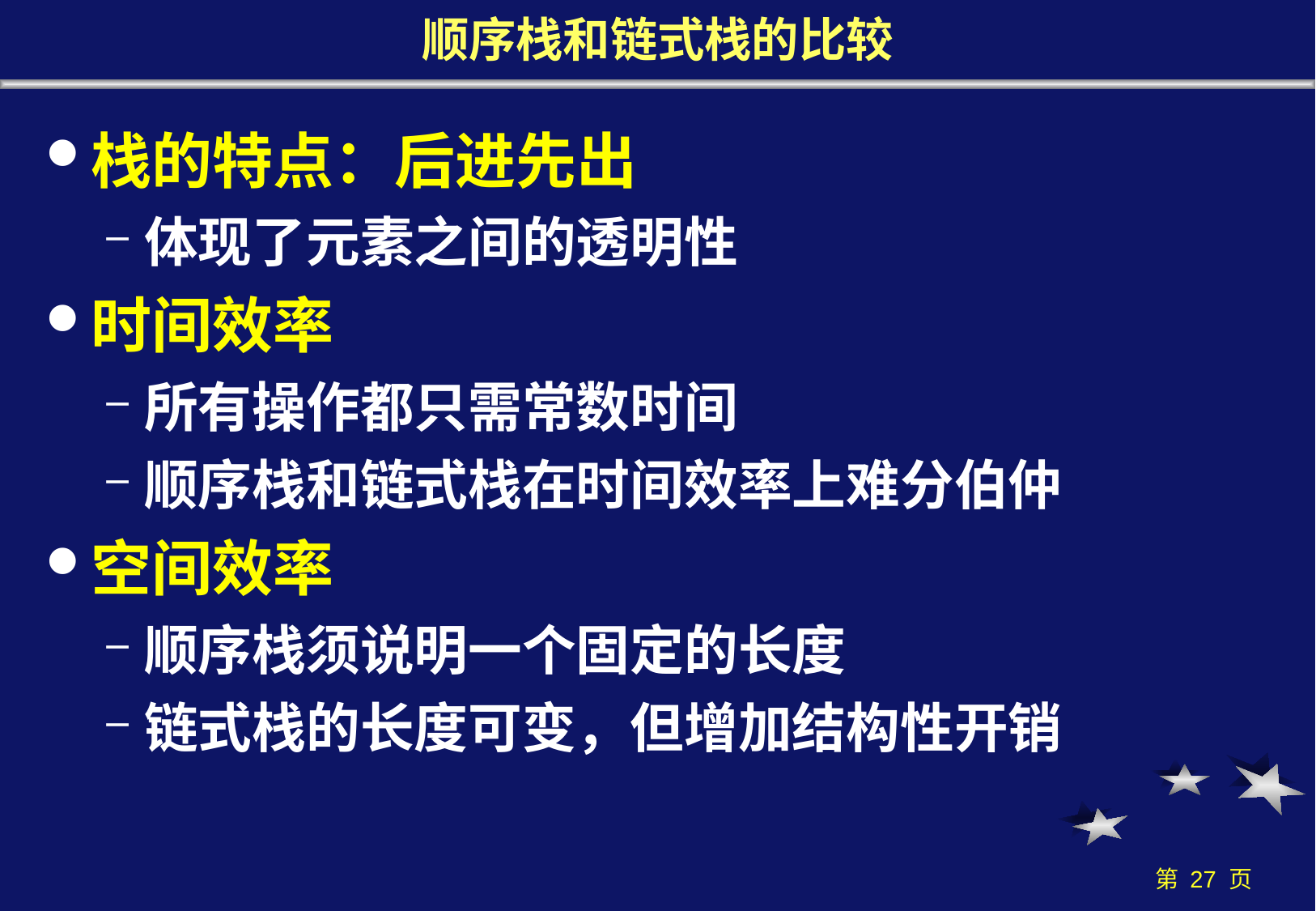

# 顺序栈和链式栈的比较
栈的特点：后进先出
体现了元素之间的透明性
时间效率
所有操作都只需常数时间
顺序栈和链式栈在时间效率上难分伯仲
空间效率
顺序栈须说明一个固定的长度
链式栈的长度可变，但增加结构性开销